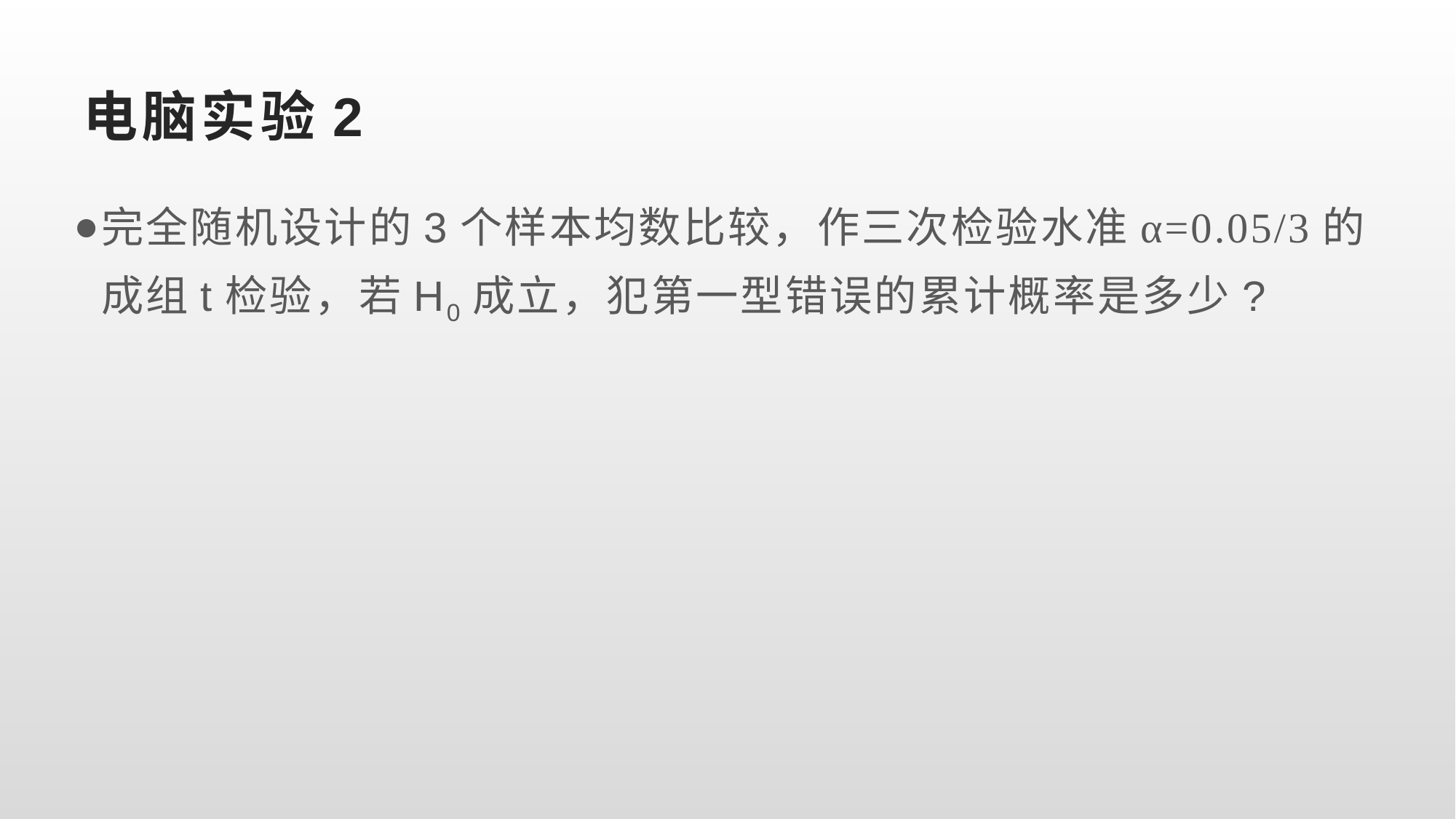

# 电脑实验2
完全随机设计的3个样本均数比较，作三次检验水准α=0.05/3的成组t检验，若H0成立，犯第一型错误的累计概率是多少?